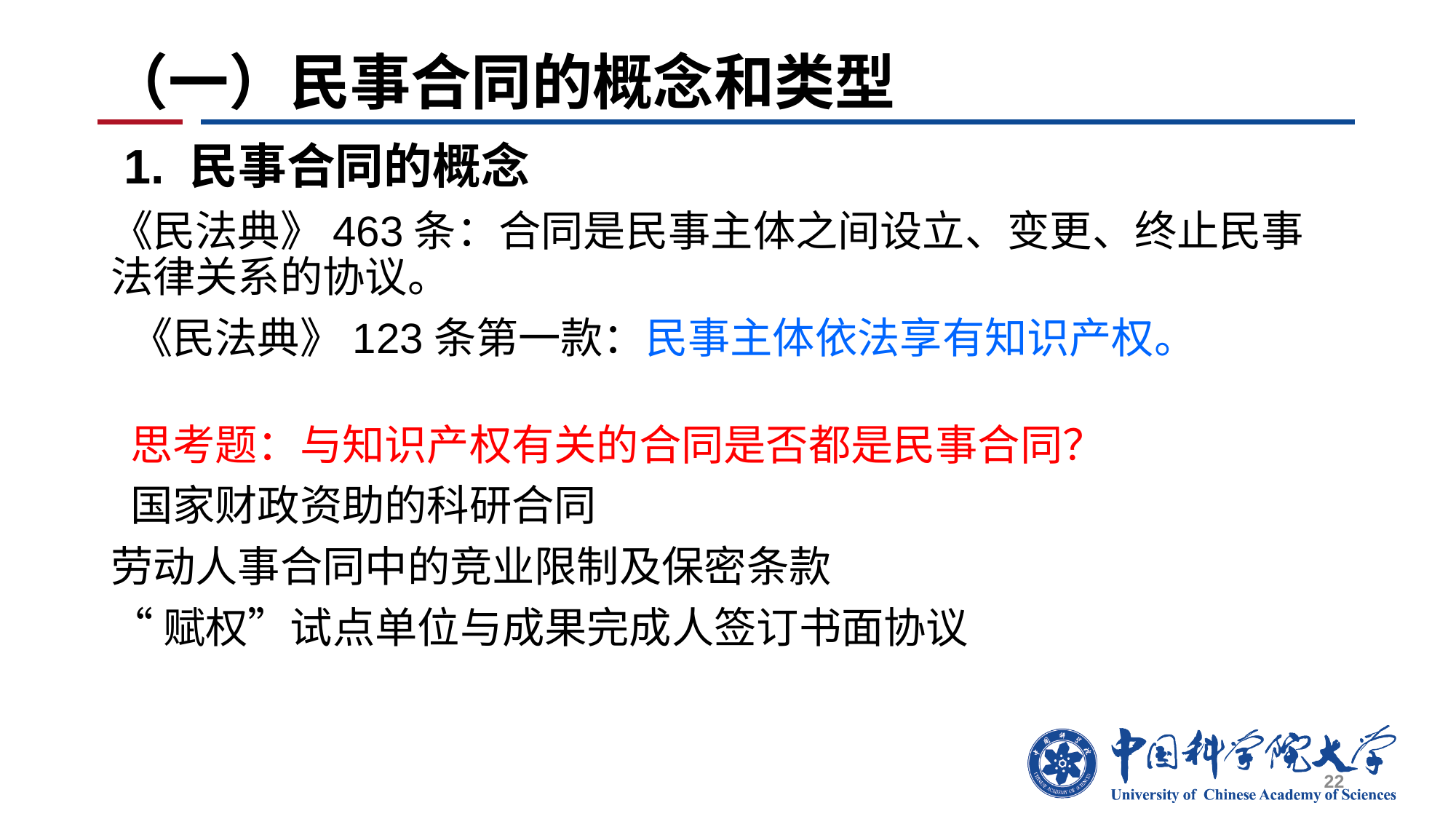

# （一）民事合同的概念和类型
 1. 民事合同的概念
《民法典》463条：合同是民事主体之间设立、变更、终止民事法律关系的协议。
 《民法典》123条第一款：民事主体依法享有知识产权。
 思考题：与知识产权有关的合同是否都是民事合同？
 国家财政资助的科研合同
劳动人事合同中的竞业限制及保密条款
“赋权”试点单位与成果完成人签订书面协议

22